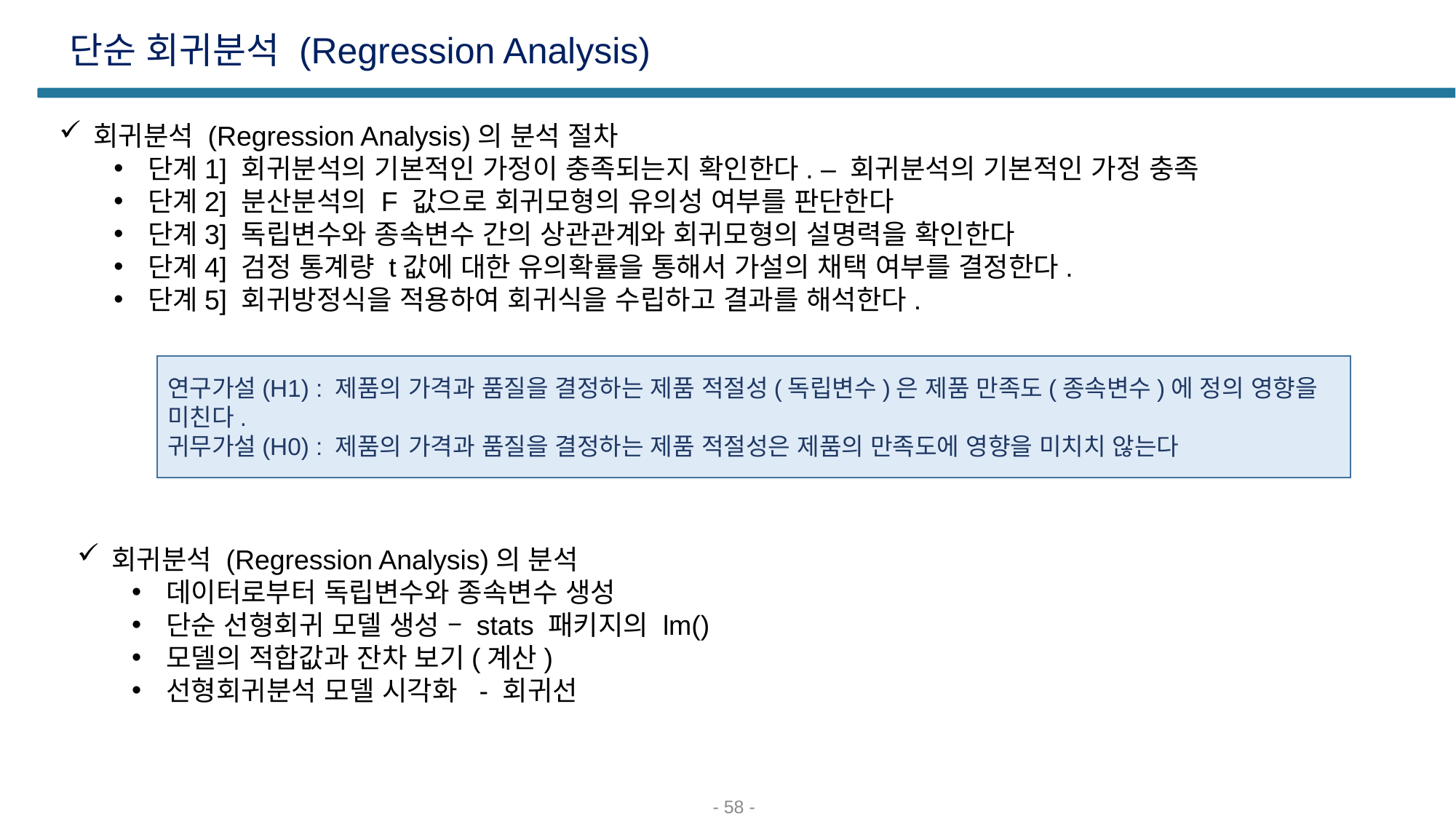

단순 회귀분석 (Regression Analysis)
회귀분석 (Regression Analysis)의 분석 절차
단계1] 회귀분석의 기본적인 가정이 충족되는지 확인한다. – 회귀분석의 기본적인 가정 충족
단계2] 분산분석의 F 값으로 회귀모형의 유의성 여부를 판단한다
단계3] 독립변수와 종속변수 간의 상관관계와 회귀모형의 설명력을 확인한다
단계4] 검정 통계량 t값에 대한 유의확률을 통해서 가설의 채택 여부를 결정한다.
단계5] 회귀방정식을 적용하여 회귀식을 수립하고 결과를 해석한다.
연구가설(H1) : 제품의 가격과 품질을 결정하는 제품 적절성(독립변수)은 제품 만족도(종속변수)에 정의 영향을 미친다.
귀무가설(H0) : 제품의 가격과 품질을 결정하는 제품 적절성은 제품의 만족도에 영향을 미치치 않는다
회귀분석 (Regression Analysis)의 분석
데이터로부터 독립변수와 종속변수 생성
단순 선형회귀 모델 생성 – stats 패키지의 lm()
모델의 적합값과 잔차 보기(계산)
선형회귀분석 모델 시각화  - 회귀선
- 58 -